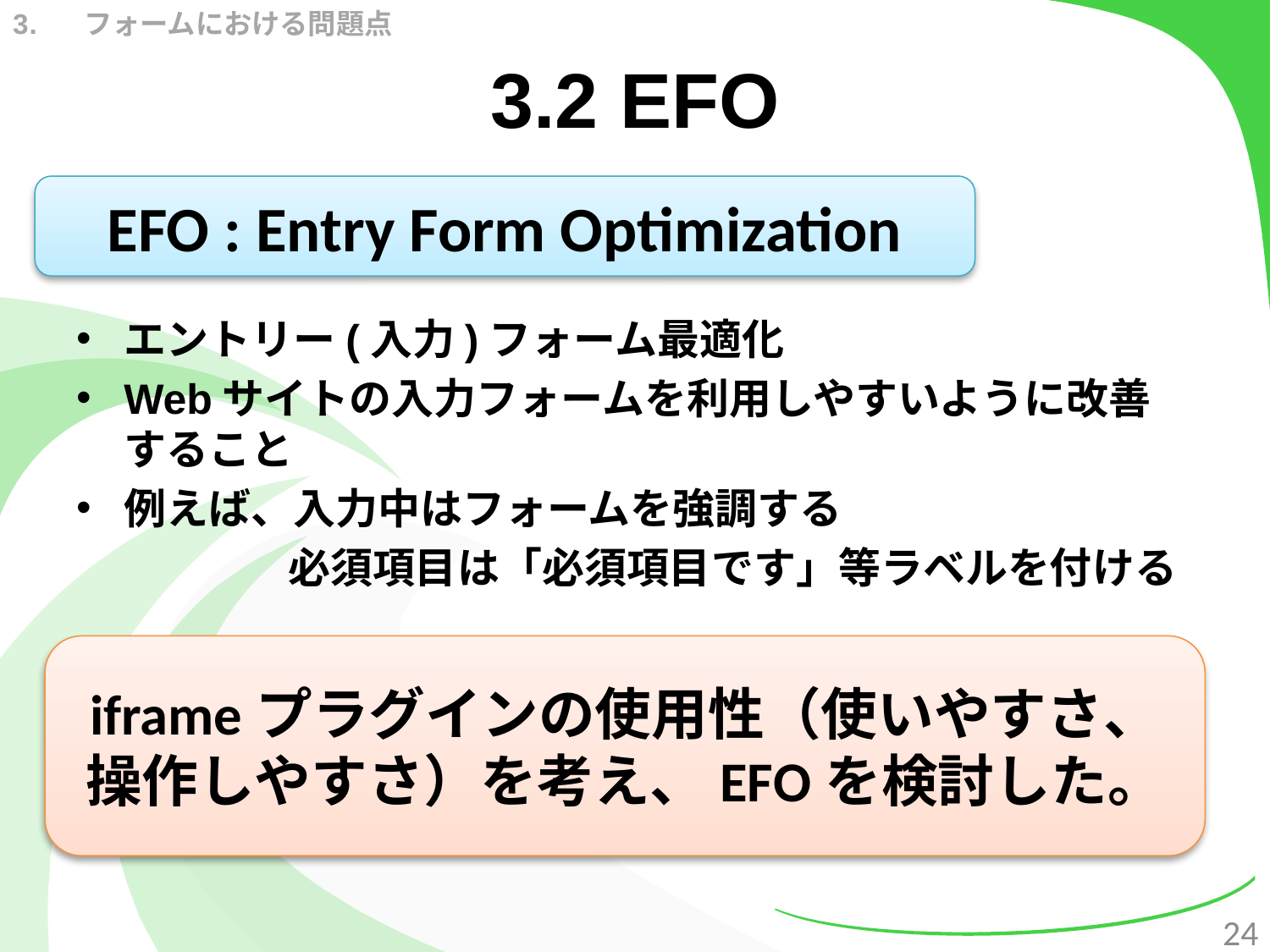

フォームにおける問題点
# 3.2 EFO
EFO : Entry Form Optimization
エントリー(入力)フォーム最適化
Webサイトの入力フォームを利用しやすいように改善すること
例えば、入力中はフォームを強調する
　　　　　必須項目は「必須項目です」等ラベルを付ける

iframeプラグインの使用性（使いやすさ、
操作しやすさ）を考え、EFOを検討した。
24